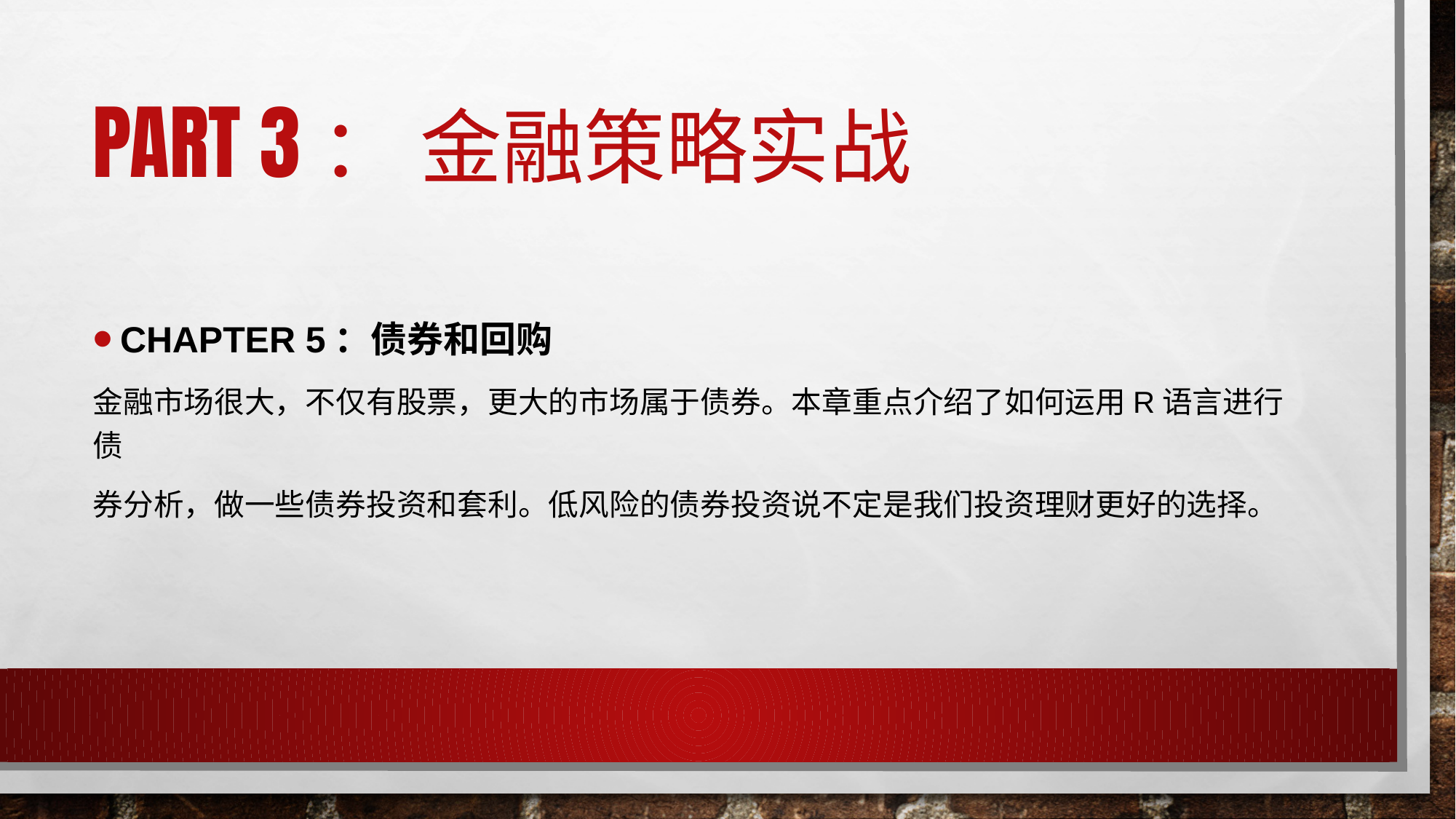

# Part 3： 金融策略实战
Chapter 5：债券和回购
金融市场很大，不仅有股票，更大的市场属于债券。本章重点介绍了如何运用R语言进行债
券分析，做一些债券投资和套利。低风险的债券投资说不定是我们投资理财更好的选择。